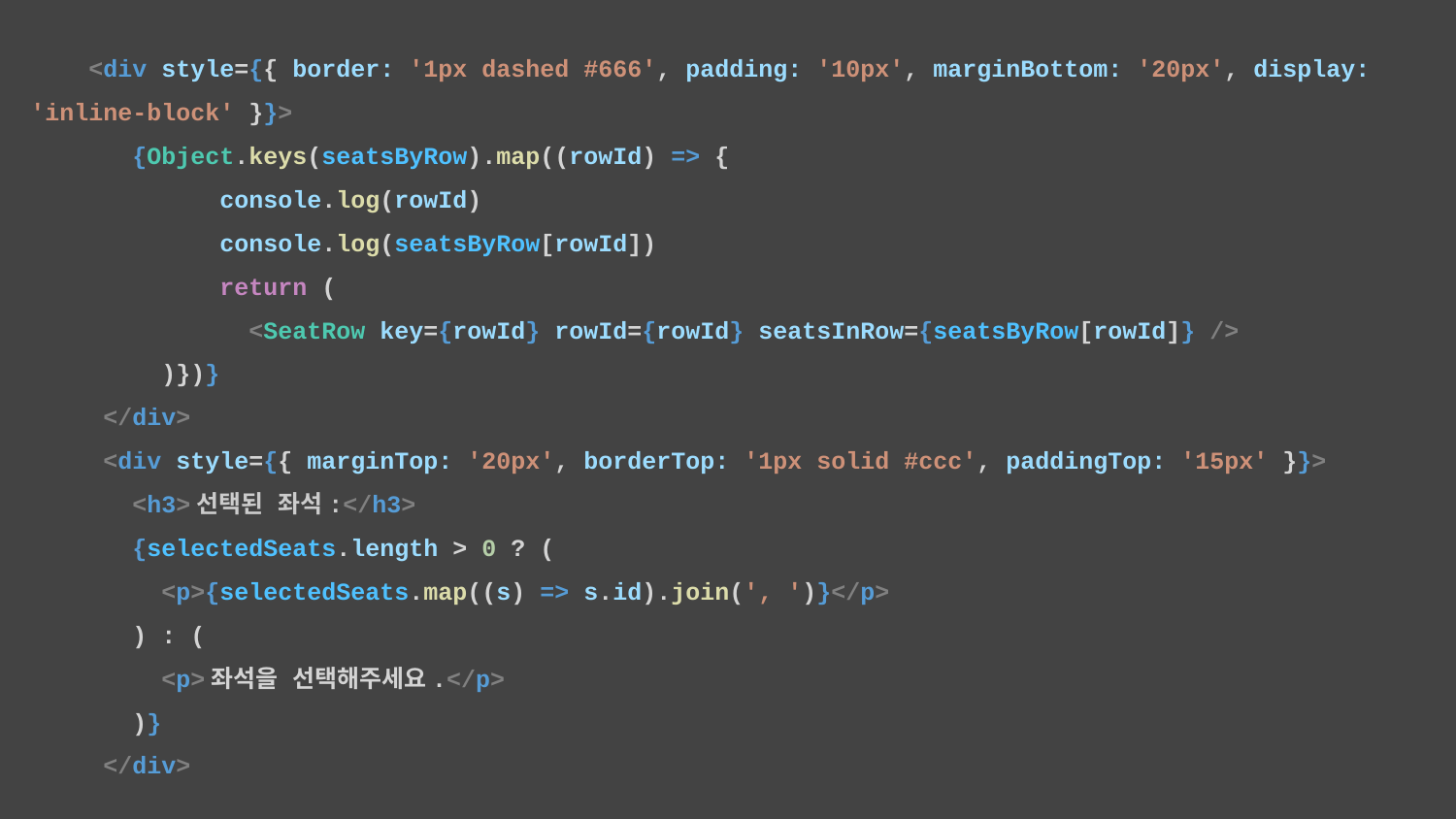

<div style={{ border: '1px dashed #666', padding: '10px', marginBottom: '20px', display: 'inline-block' }}>
       {Object.keys(seatsByRow).map((rowId) => {
             console.log(rowId)
             console.log(seatsByRow[rowId])
             return (
               <SeatRow key={rowId} rowId={rowId} seatsInRow={seatsByRow[rowId]} />
         )})}
     </div>
     <div style={{ marginTop: '20px', borderTop: '1px solid #ccc', paddingTop: '15px' }}>
       <h3>선택된 좌석:</h3>
       {selectedSeats.length > 0 ? (
         <p>{selectedSeats.map((s) => s.id).join(', ')}</p>
       ) : (
         <p>좌석을 선택해주세요.</p>
       )}
     </div>